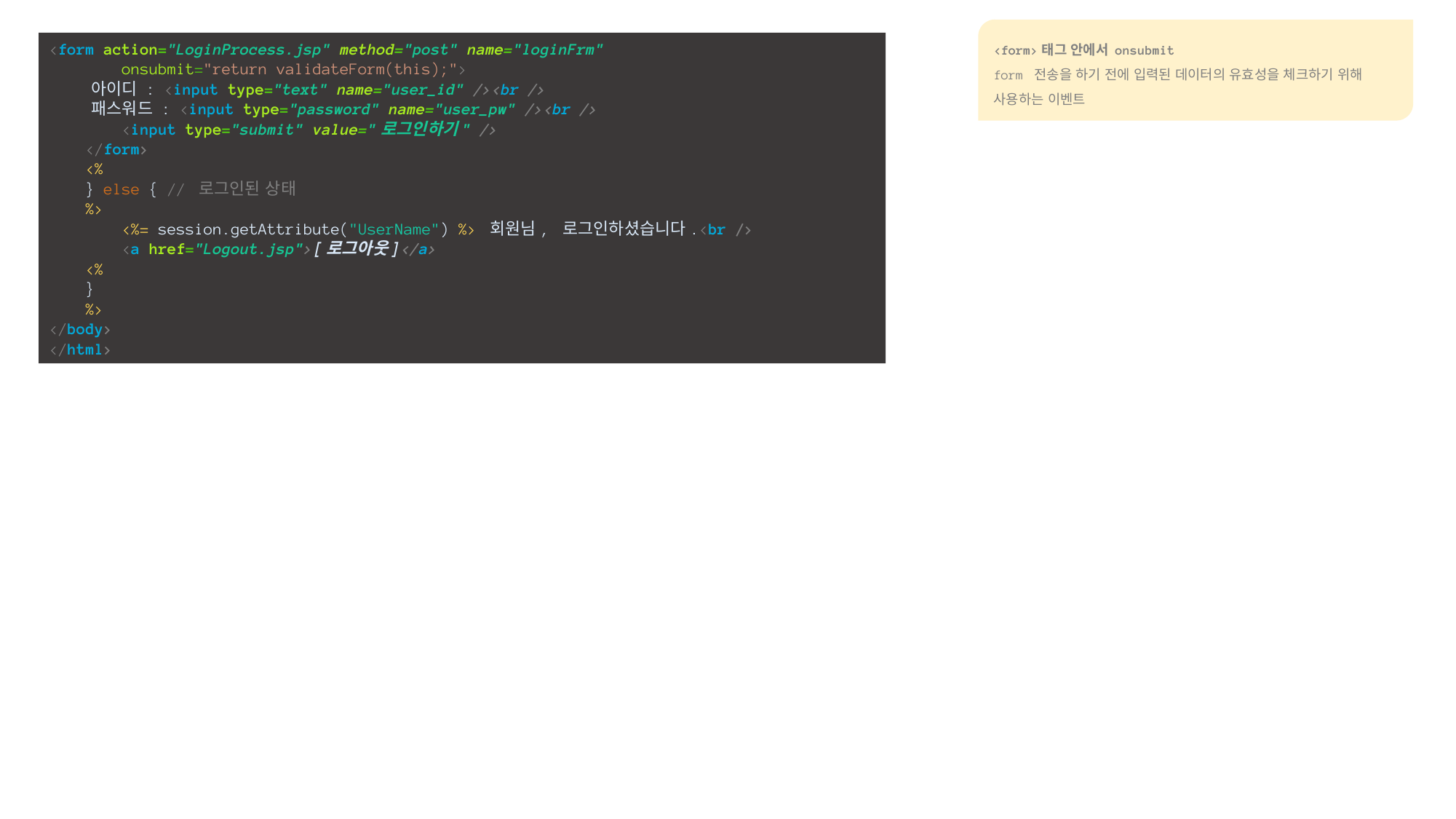

<form>태그 안에서 onsubmit
form 전송을 하기 전에 입력된 데이터의 유효성을 체크하기 위해 사용하는 이벤트
<form action="LoginProcess.jsp" method="post" name="loginFrm"
        onsubmit="return validateForm(this);">
        아이디 : <input type="text" name="user_id" /><br />
        패스워드 : <input type="password" name="user_pw" /><br />
        <input type="submit" value="로그인하기" />
    </form>
    <%
    } else { // 로그인된 상태
    %>
        <%= session.getAttribute("UserName") %> 회원님, 로그인하셨습니다.<br />
        <a href="Logout.jsp">[로그아웃]</a>
    <%
    }
    %>
</body>
</html>